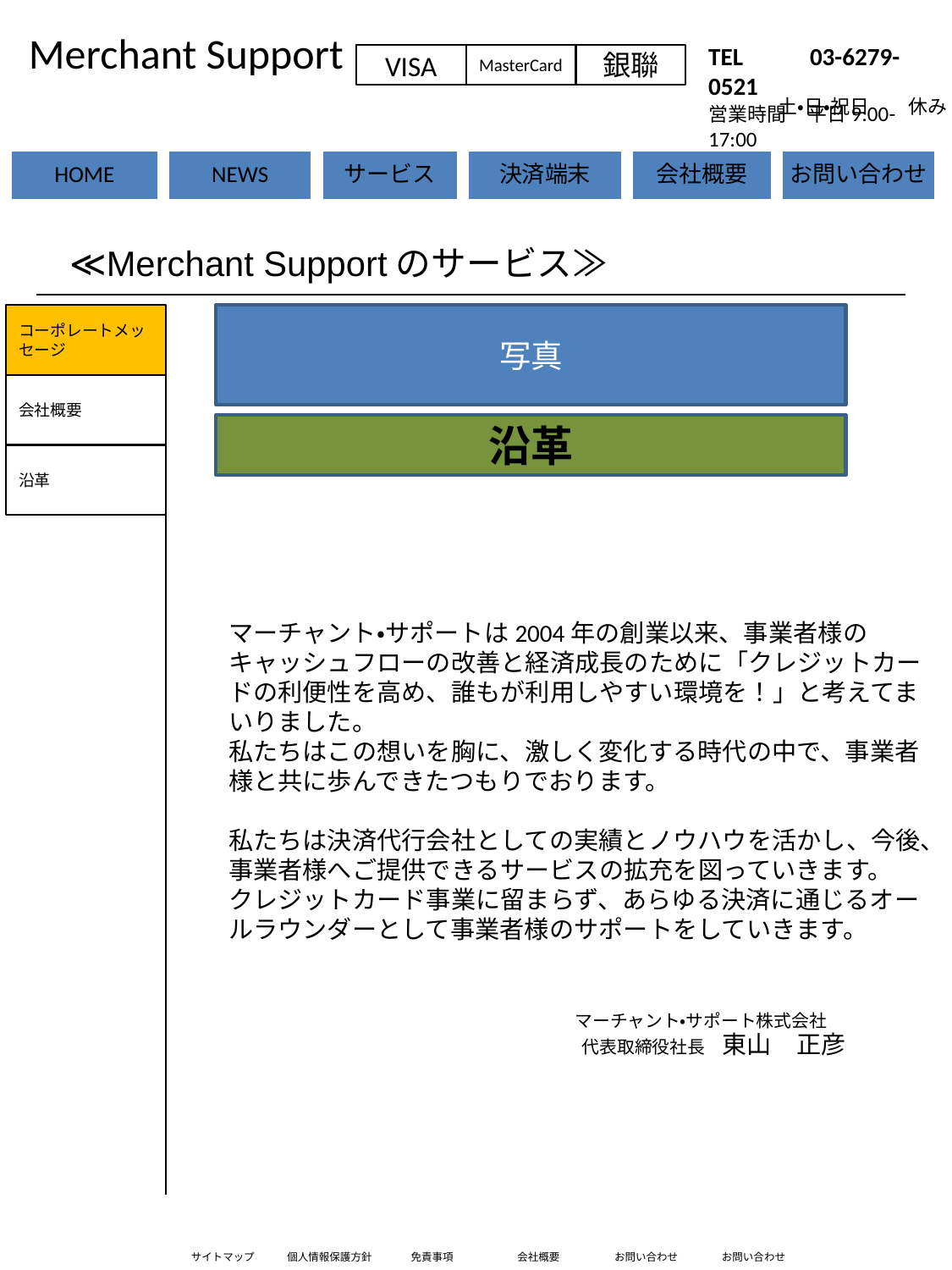

Merchant Support
サービス画面
TEL 　　03-6279-0521
営業時間　平日9:00-17:00

VISA
MasterCard
銀聯
土・日・祝日　　休み
HOME
NEWS
サービス
決済端末
会社概要
お問い合わせ
≪Merchant Supportのサービス≫
コーポレートメッセージ
写真
会社概要
沿革
沿革
マーチャント・サポートは2004年の創業以来、事業者様のキャッシュフローの改善と経済成長のために「クレジットカードの利便性を高め、誰もが利用しやすい環境を！」と考えてまいりました。
私たちはこの想いを胸に、激しく変化する時代の中で、事業者様と共に歩んできたつもりでおります。

私たちは決済代行会社としての実績とノウハウを活かし、今後、事業者様へご提供できるサービスの拡充を図っていきます。
クレジットカード事業に留まらず、あらゆる決済に通じるオールラウンダーとして事業者様のサポートをしていきます。

マーチャント・サポート株式会社
代表取締役社長　東山　正彦
サイトマップ
個人情報保護方針
免責事項
会社概要
お問い合わせ
お問い合わせ